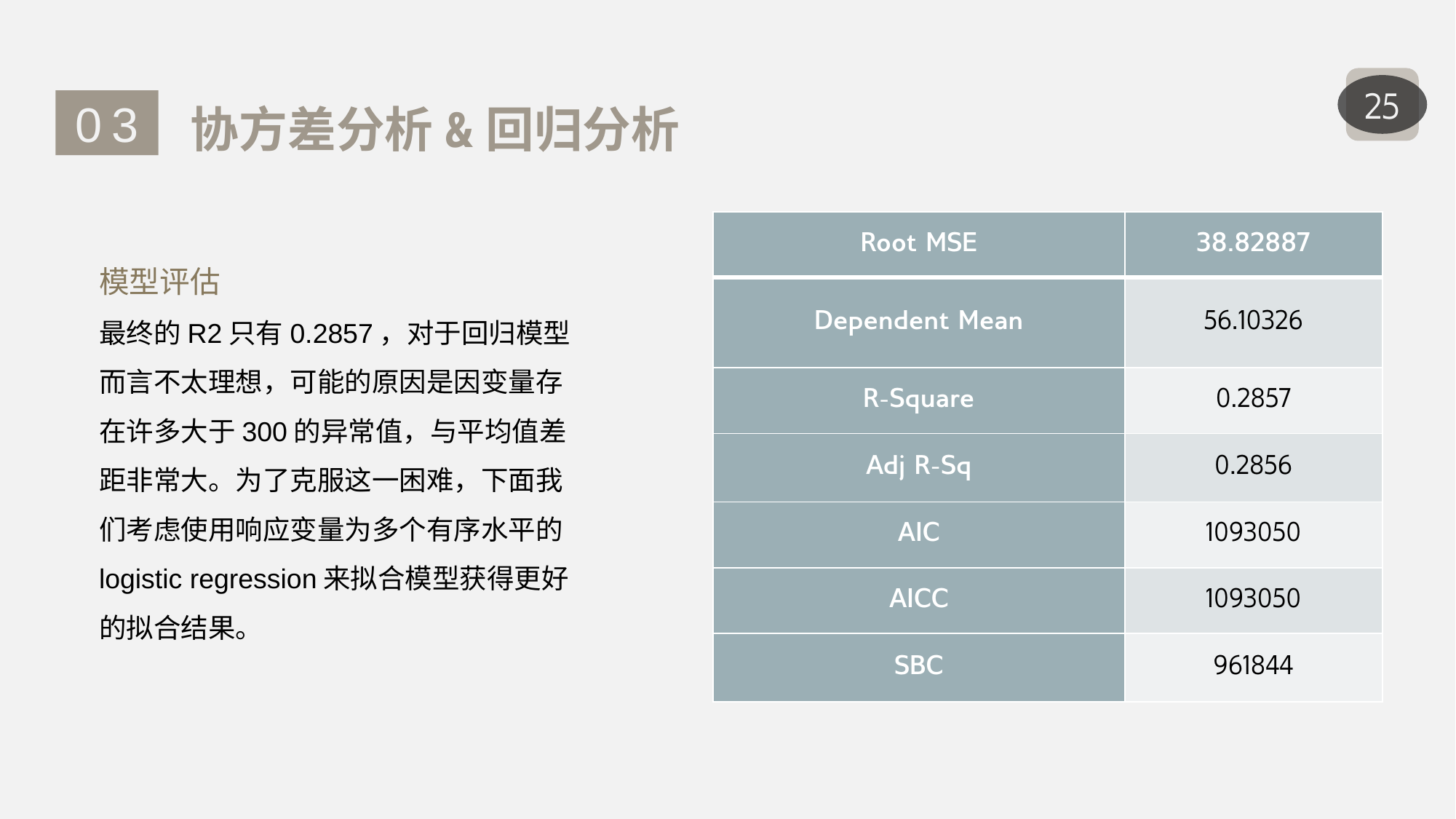

25
| Root MSE | 38.82887 |
| --- | --- |
| Dependent Mean | 56.10326 |
| R-Square | 0.2857 |
| Adj R-Sq | 0.2856 |
| AIC | 1093050 |
| AICC | 1093050 |
| SBC | 961844 |
模型评估
最终的R2只有0.2857，对于回归模型而言不太理想，可能的原因是因变量存在许多大于300的异常值，与平均值差距非常大。为了克服这一困难，下面我们考虑使用响应变量为多个有序水平的logistic regression来拟合模型获得更好的拟合结果。